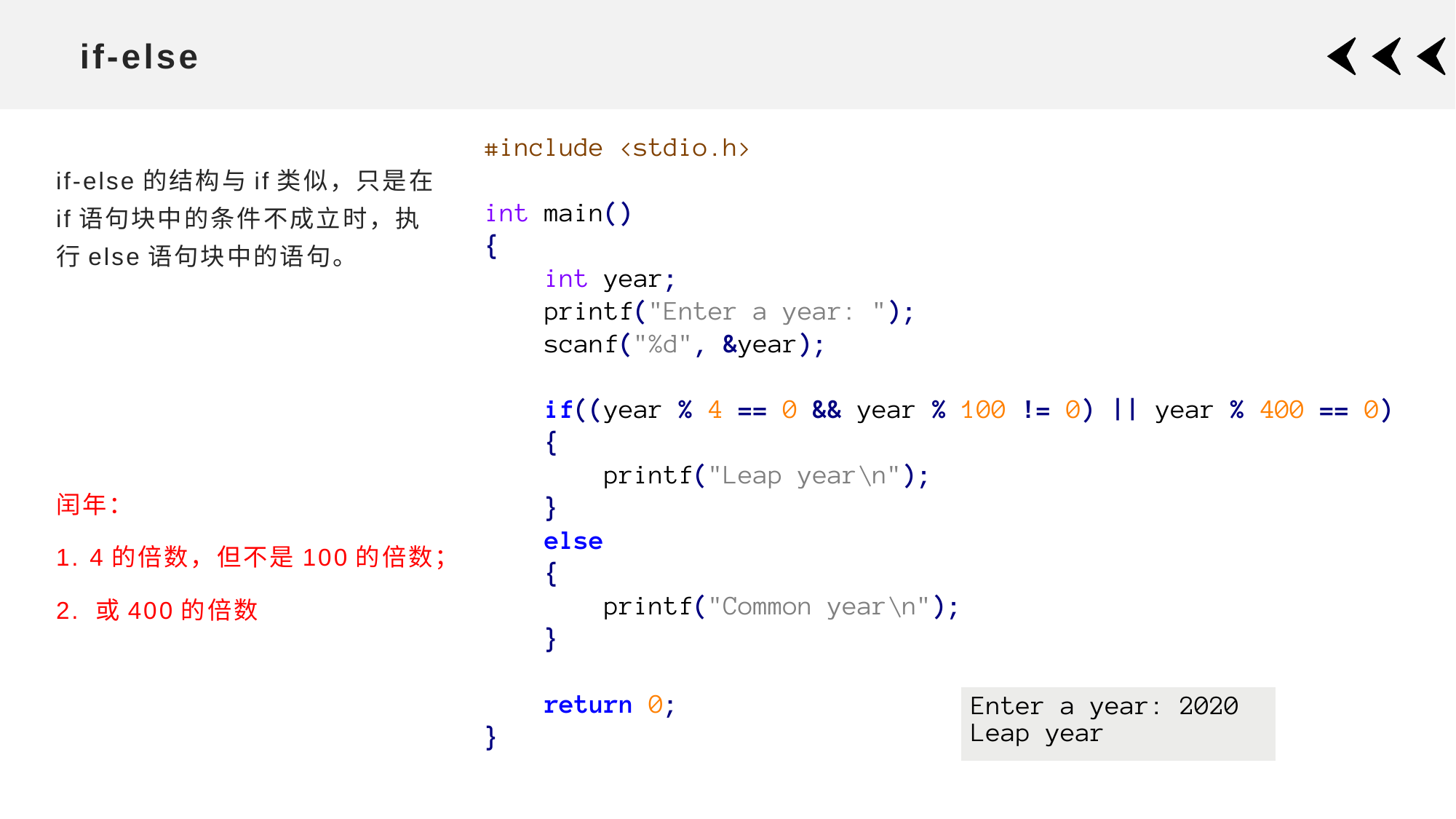

# if-else
#include <stdio.h>

int main()
{
    int year;
    printf("Enter a year: ");
    scanf("%d", &year);

    if((year % 4 == 0 && year % 100 != 0) || year % 400 == 0)
    {
        printf("Leap year\n");
    }
    else
    {
        printf("Common year\n");
    }

    return 0;
}
if-else的结构与if类似，只是在if语句块中的条件不成立时，执行else语句块中的语句。
闰年：
1. 4的倍数，但不是100的倍数；
2. 或400的倍数
| Enter a year: 2020 Leap year |
| --- |